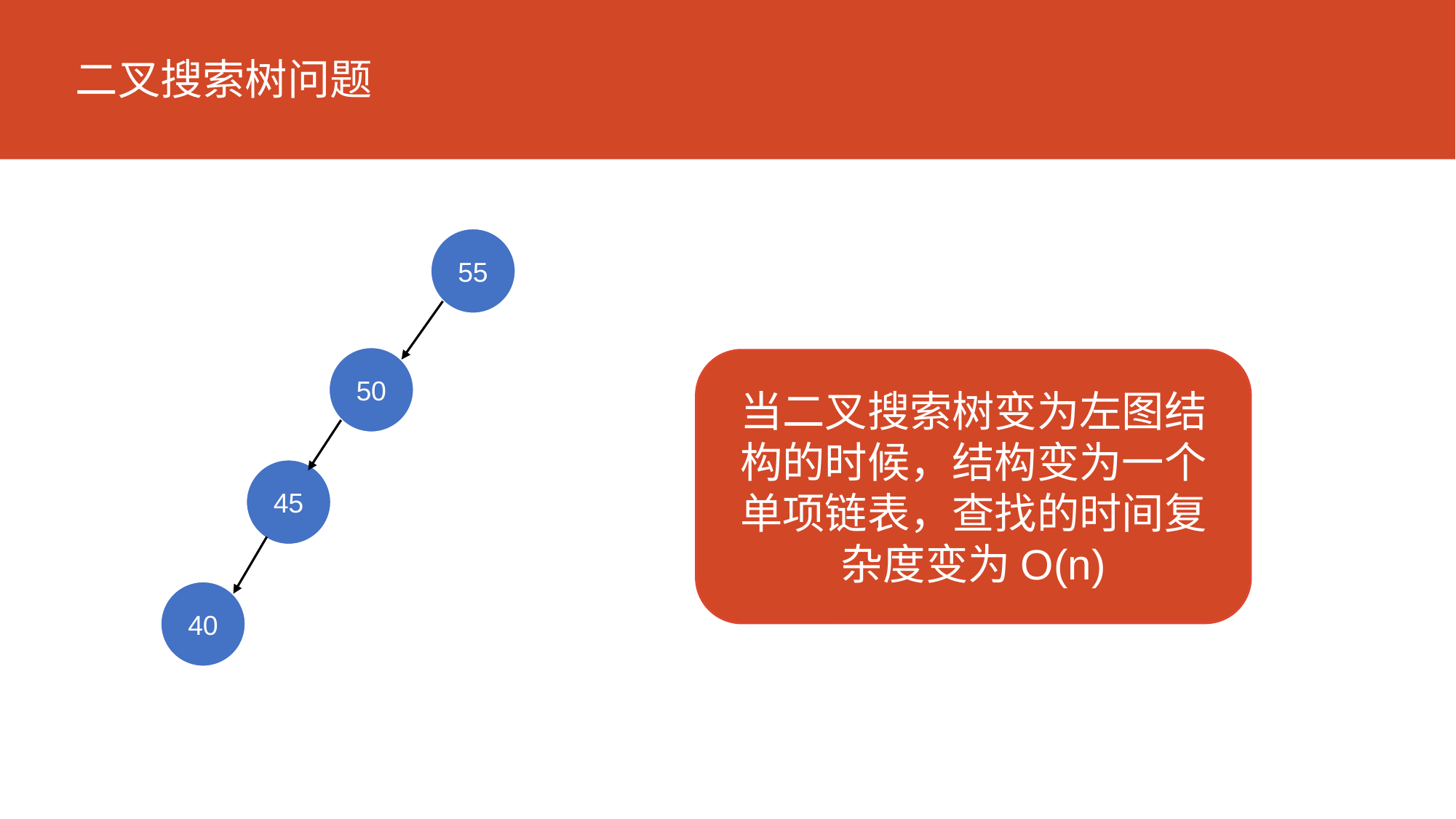

# 二叉搜索树问题
55
50
当二叉搜索树变为左图结构的时候，结构变为一个单项链表，查找的时间复杂度变为O(n)
45
40